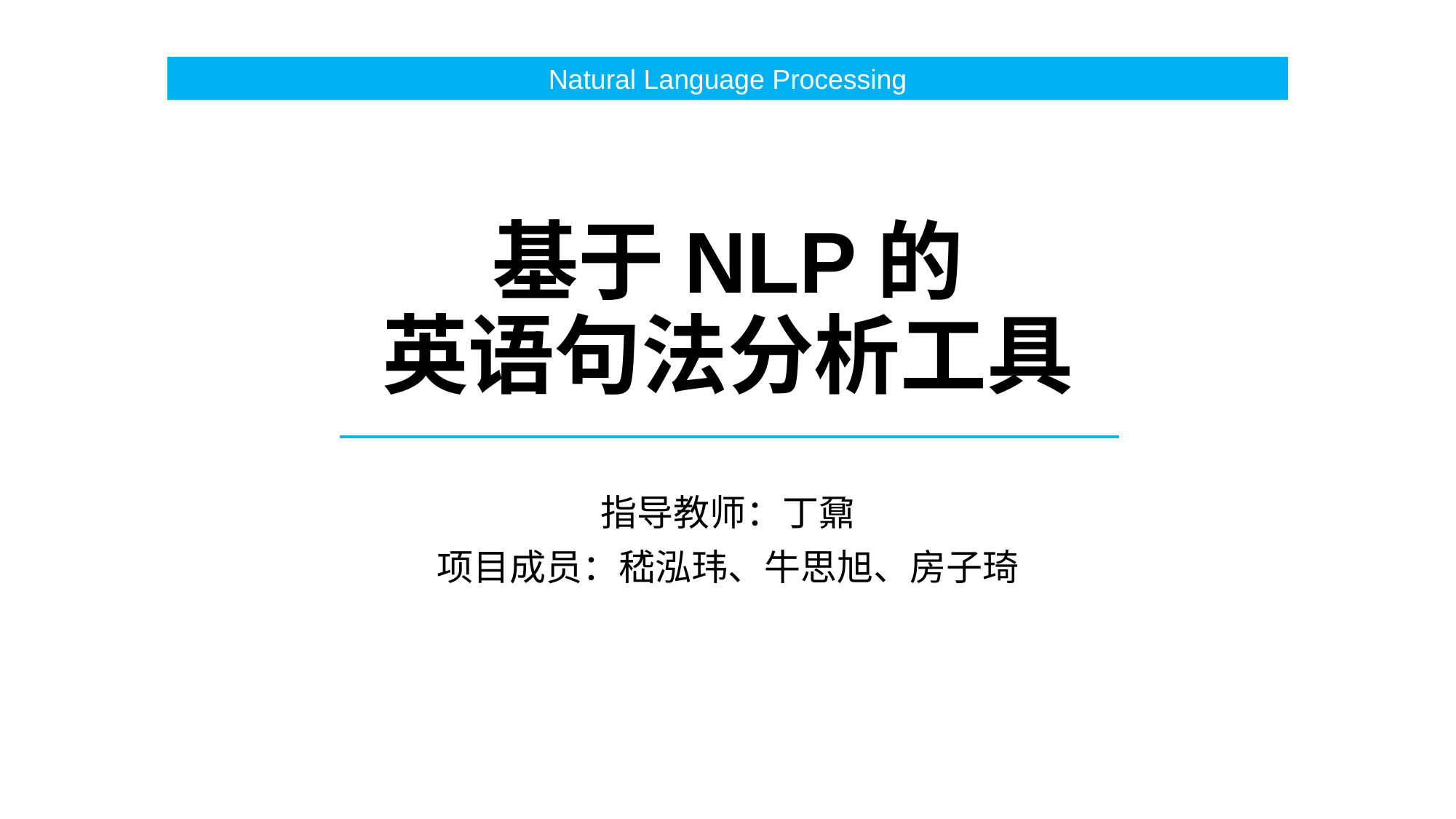

Natural Language Processing
# 基于NLP的 英语句法分析工具
指导教师：丁鼐
项目成员：嵇泓玮、牛思旭、房子琦